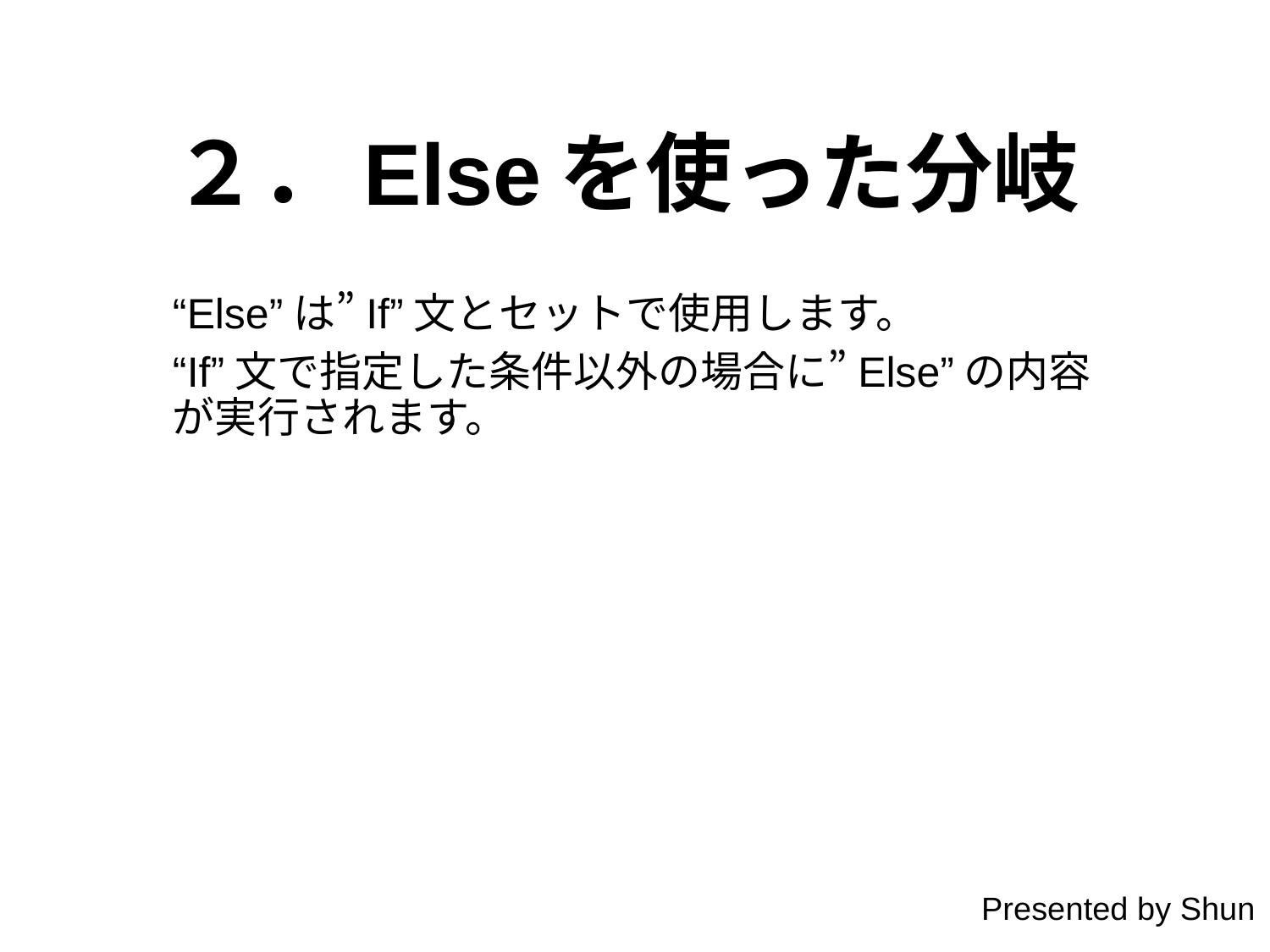

# ２．Elseを使った分岐
“Else”は”If”文とセットで使用します。
“If”文で指定した条件以外の場合に”Else”の内容が実行されます。
Presented by Shun